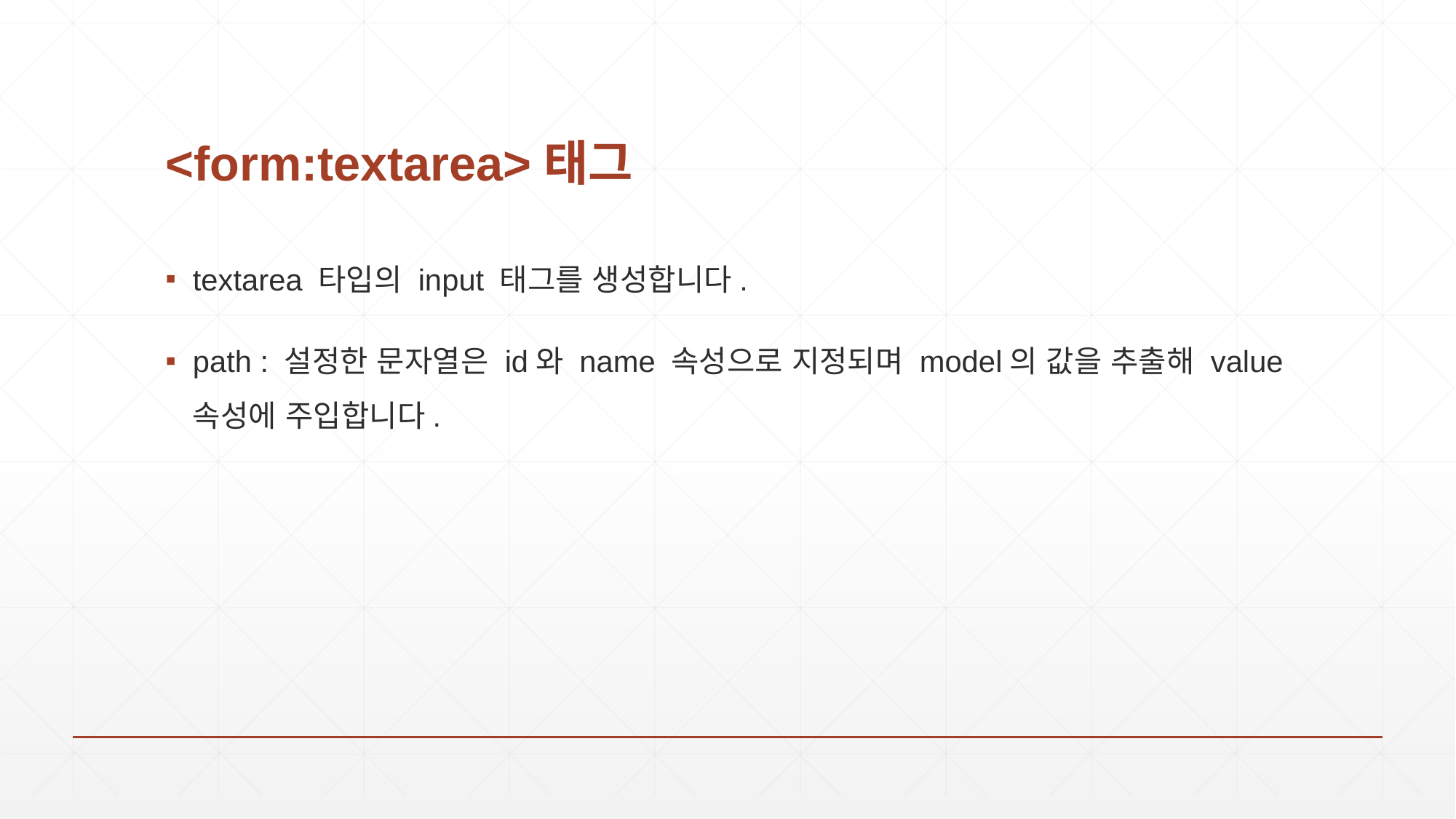

# <form:textarea>태그
textarea 타입의 input 태그를 생성합니다.
path : 설정한 문자열은 id와 name 속성으로 지정되며 model의 값을 추출해 value 속성에 주입합니다.